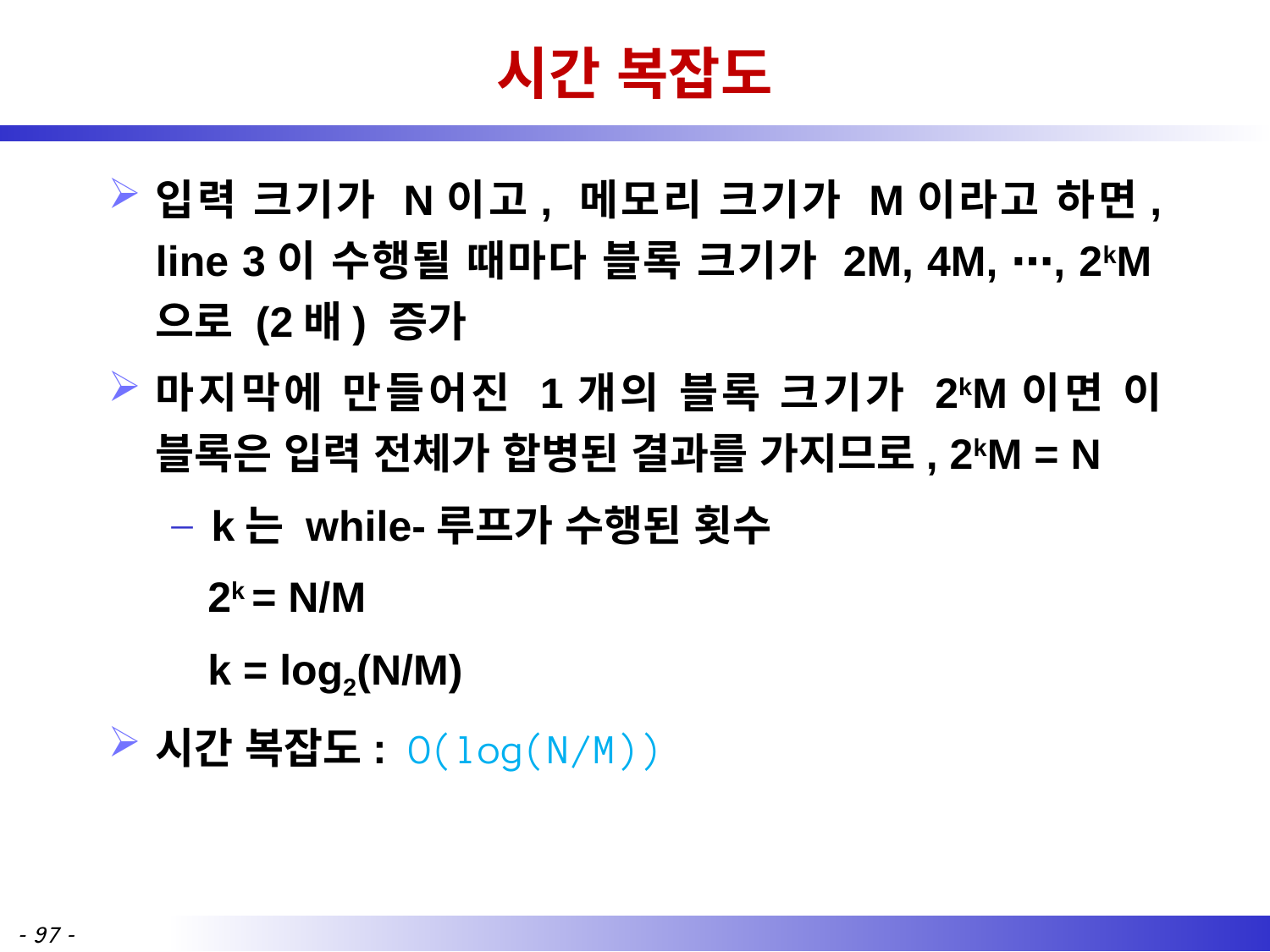

# 시간 복잡도
입력 크기가 N이고, 메모리 크기가 M이라고 하면, line 3이 수행될 때마다 블록 크기가 2M, 4M, ⋯, 2kM으로 (2배) 증가
마지막에 만들어진 1개의 블록 크기가 2kM이면 이 블록은 입력 전체가 합병된 결과를 가지므로, 2kM = N
k는 while-루프가 수행된 횟수
2k = N/M
k = log2(N/M)
시간 복잡도: O(log(N/M))
- 97 -